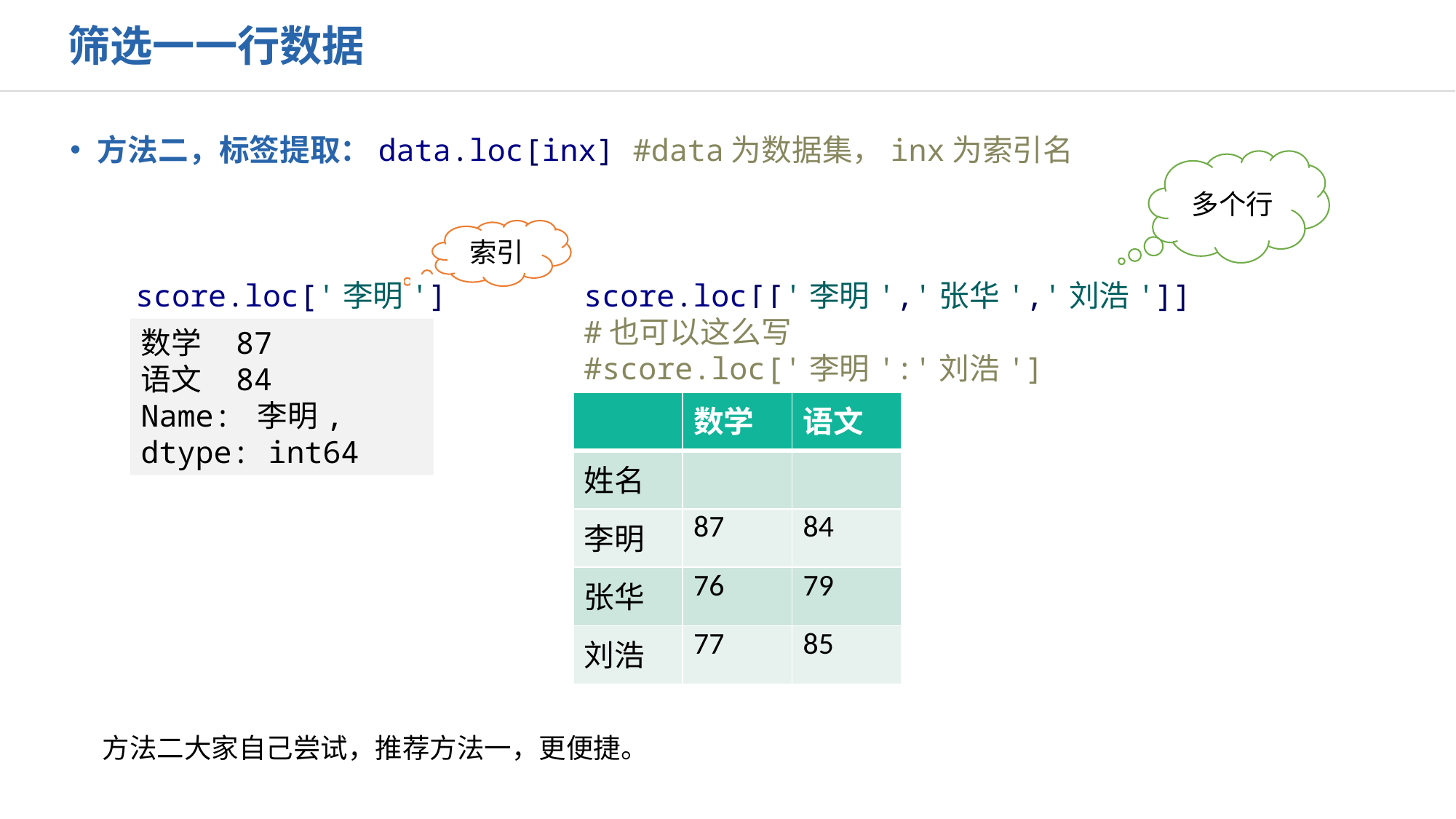

筛选一一行数据
方法二，标签提取：data.loc[inx] #data为数据集，inx为索引名
多个行
索引
score.loc['李明']
score.loc[['李明','张华','刘浩']]
#也可以这么写
#score.loc['李明':'刘浩']
数学    87
语文    84
Name: 李明, dtype: int64
|  | 数学 | 语文 |
| --- | --- | --- |
| 姓名 |  |  |
| 李明 | 87 | 84 |
| 张华 | 76 | 79 |
| 刘浩 | 77 | 85 |
方法二大家自己尝试，推荐方法一，更便捷。